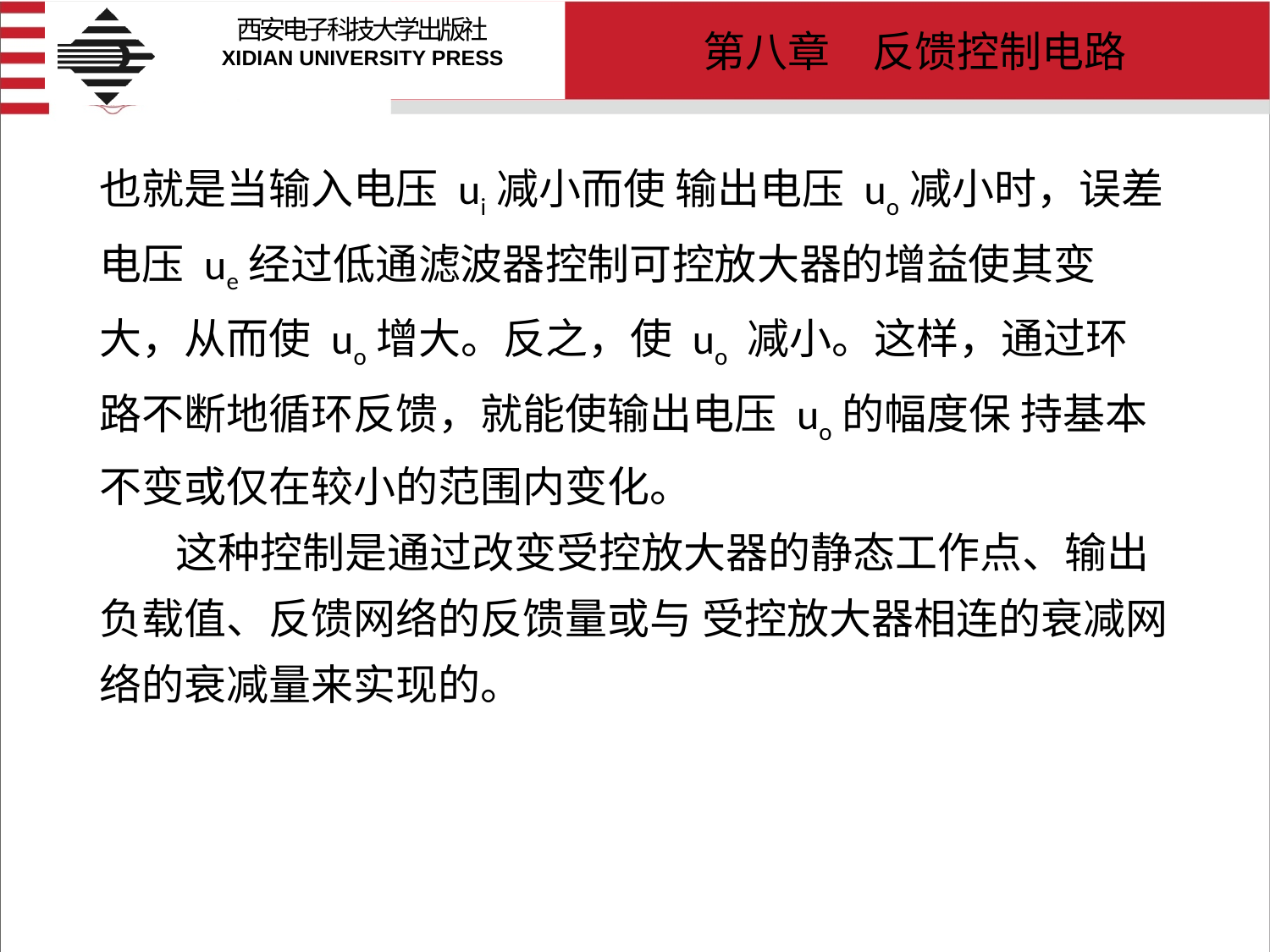

# 也就是当输入电压 ui减小而使 输出电压 uo减小时，误差电压 ue经过低通滤波器控制可控放大器的增益使其变大，从而使 uo增大。反之，使 uo 减小。这样，通过环路不断地循环反馈，就能使输出电压 uo的幅度保 持基本不变或仅在较小的范围内变化。 这种控制是通过改变受控放大器的静态工作点、输出负载值、反馈网络的反馈量或与 受控放大器相连的衰减网络的衰减量来实现的。